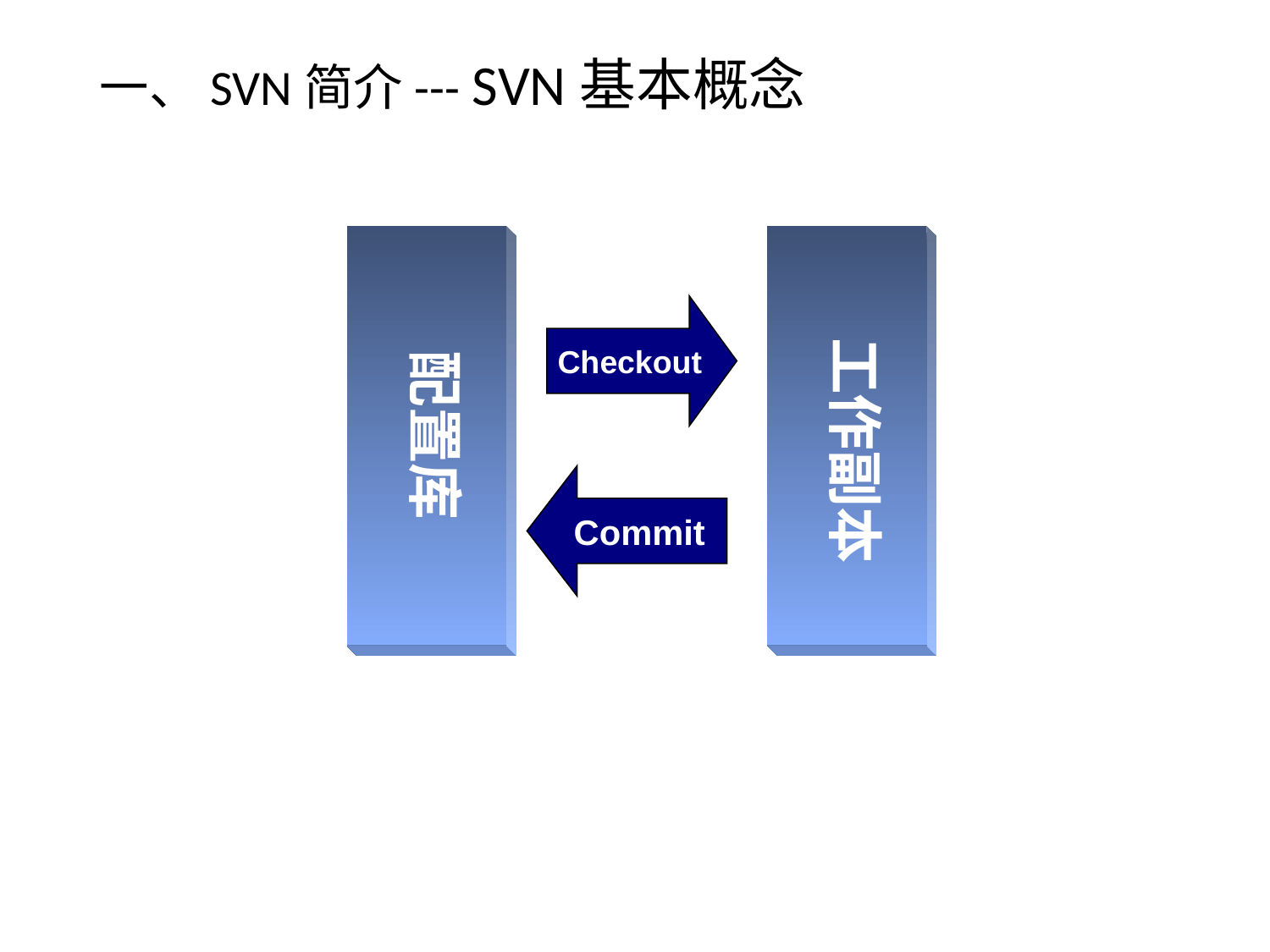

# 一、SVN简介--- SVN基本概念
   配置库

  工作副本

Checkout
Commit